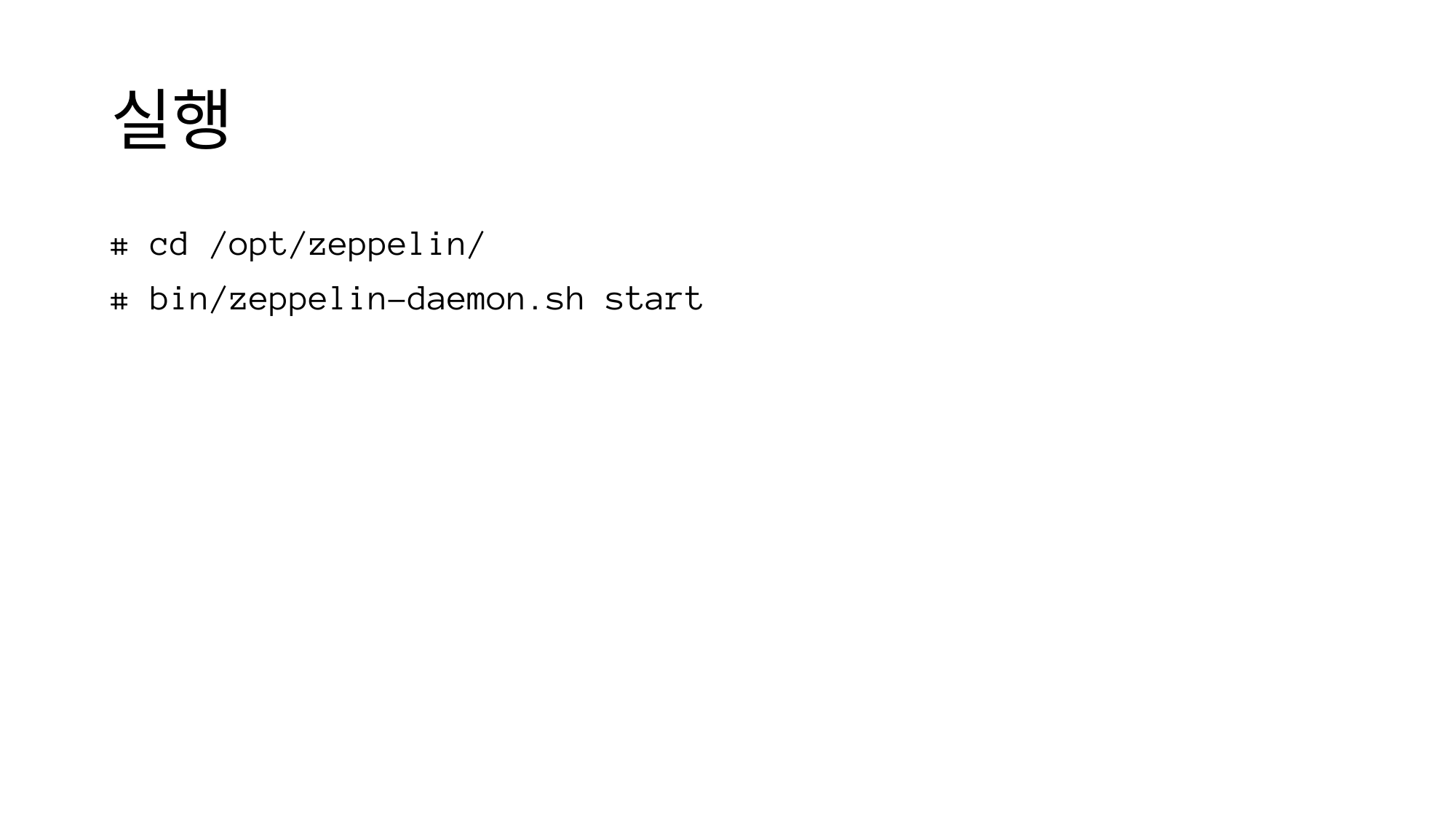

# 실행
# cd /opt/zeppelin/
# bin/zeppelin-daemon.sh start